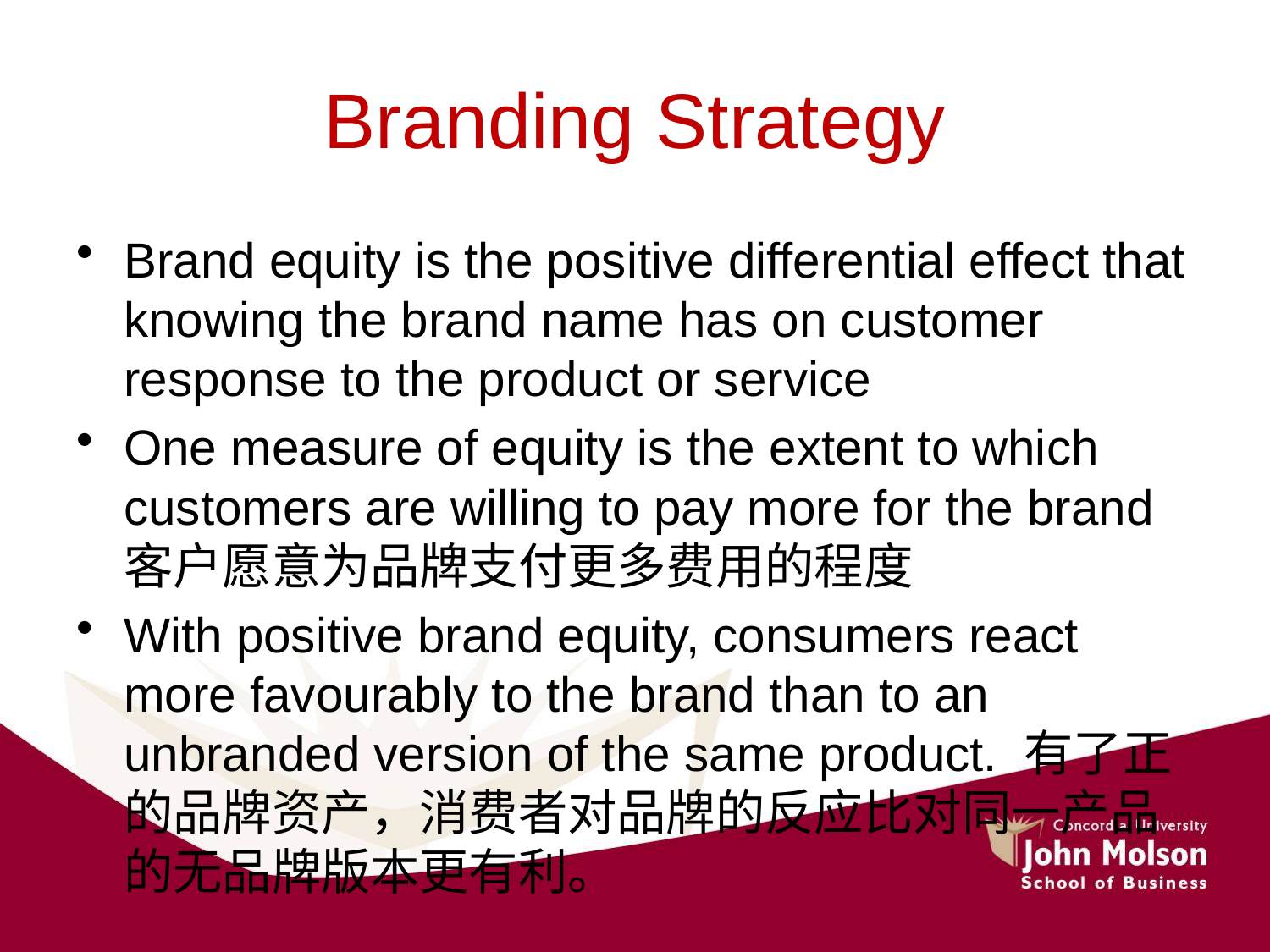

# Branding Strategy
Brand equity is the positive differential effect that knowing the brand name has on customer response to the product or service
One measure of equity is the extent to which customers are willing to pay more for the brand客户愿意为品牌支付更多费用的程度
With positive brand equity, consumers react more favourably to the brand than to an unbranded version of the same product. 有了正的品牌资产，消费者对品牌的反应比对同一产品的无品牌版本更有利。